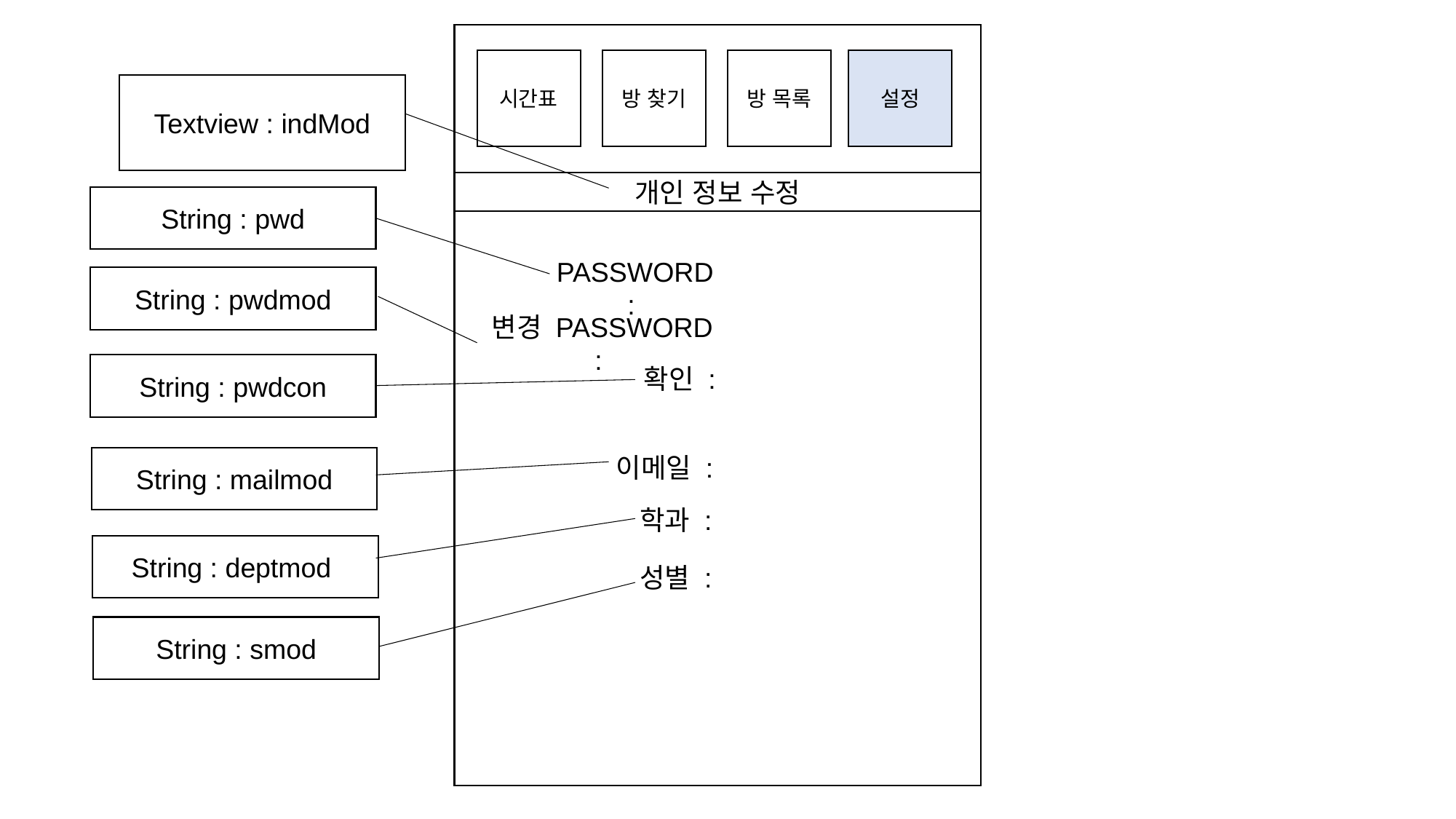

시간표
방 찾기
방 목록
설정
Textview : indMod
개인 정보 수정
String : pwd

PASSWORD :
String : pwdmod
변경 PASSWORD :
String : pwdcon
확인 :
이메일 :
String : mailmod
학과 :
String : deptmod
성별 :
String : smod